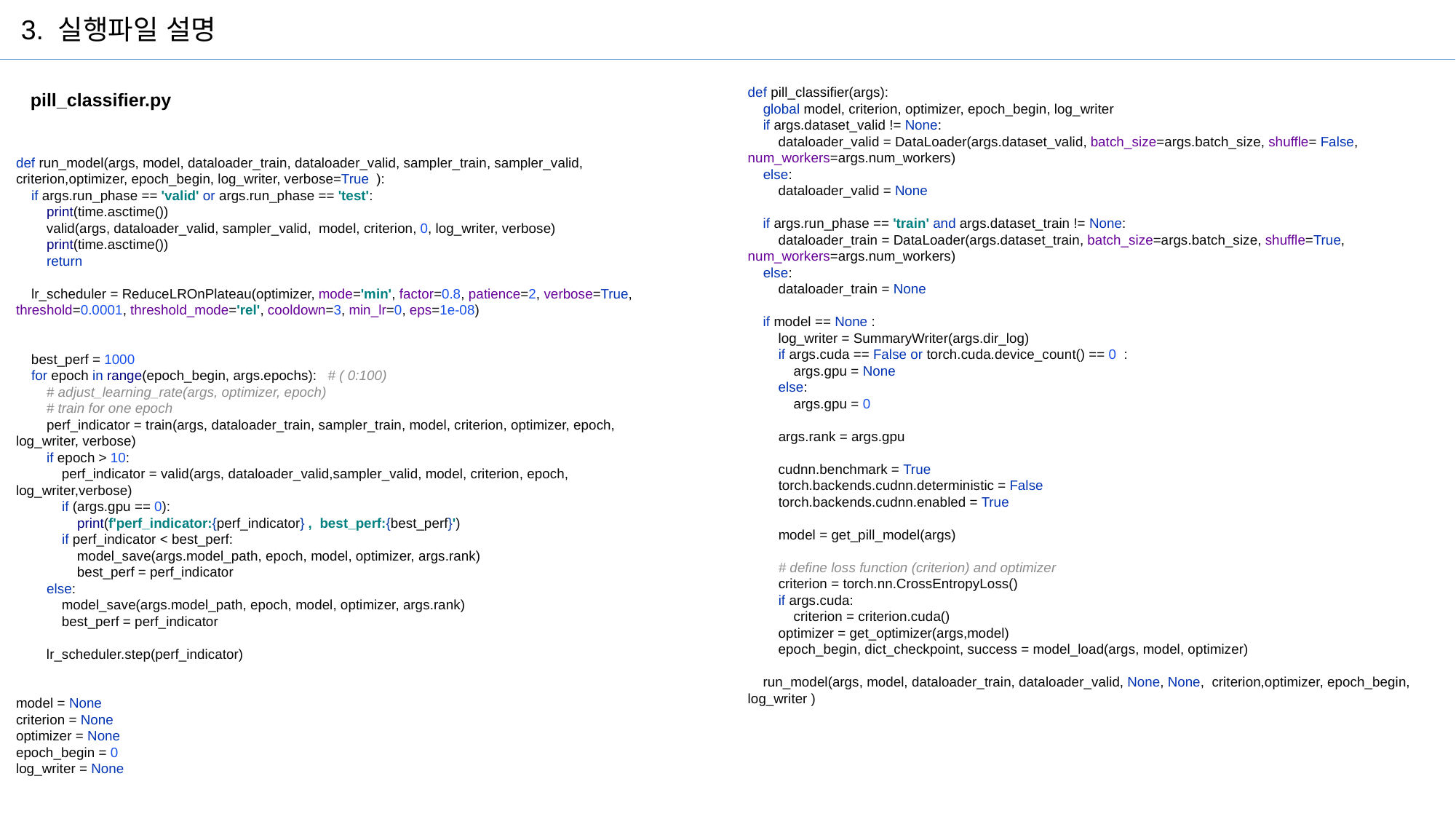

3. 실행파일 설명
def pill_classifier(args):
    global model, criterion, optimizer, epoch_begin, log_writer
    if args.dataset_valid != None:
        dataloader_valid = DataLoader(args.dataset_valid, batch_size=args.batch_size, shuffle= False, num_workers=args.num_workers)
    else:
        dataloader_valid = None
    if args.run_phase == 'train' and args.dataset_train != None:
        dataloader_train = DataLoader(args.dataset_train, batch_size=args.batch_size, shuffle=True, num_workers=args.num_workers)
    else:
        dataloader_train = None
    if model == None :
        log_writer = SummaryWriter(args.dir_log)
        if args.cuda == False or torch.cuda.device_count() == 0  :
            args.gpu = None
        else:
            args.gpu = 0
        args.rank = args.gpu
        cudnn.benchmark = True
        torch.backends.cudnn.deterministic = False
        torch.backends.cudnn.enabled = True
        model = get_pill_model(args)
        # define loss function (criterion) and optimizer
        criterion = torch.nn.CrossEntropyLoss()
        if args.cuda:
            criterion = criterion.cuda()
        optimizer = get_optimizer(args,model)
        epoch_begin, dict_checkpoint, success = model_load(args, model, optimizer)
    run_model(args, model, dataloader_train, dataloader_valid, None, None,  criterion,optimizer, epoch_begin, log_writer )
pill_classifier.py
def run_model(args, model, dataloader_train, dataloader_valid, sampler_train, sampler_valid, criterion,optimizer, epoch_begin, log_writer, verbose=True  ):
    if args.run_phase == 'valid' or args.run_phase == 'test':
        print(time.asctime())
        valid(args, dataloader_valid, sampler_valid,  model, criterion, 0, log_writer, verbose)
        print(time.asctime())
        return
    lr_scheduler = ReduceLROnPlateau(optimizer, mode='min', factor=0.8, patience=2, verbose=True, threshold=0.0001, threshold_mode='rel', cooldown=3, min_lr=0, eps=1e-08)
    best_perf = 1000
    for epoch in range(epoch_begin, args.epochs):   # ( 0:100)
        # adjust_learning_rate(args, optimizer, epoch)
        # train for one epoch
        perf_indicator = train(args, dataloader_train, sampler_train, model, criterion, optimizer, epoch, log_writer, verbose)
        if epoch > 10:
            perf_indicator = valid(args, dataloader_valid,sampler_valid, model, criterion, epoch, log_writer,verbose)
            if (args.gpu == 0):
                print(f'perf_indicator:{perf_indicator} ,  best_perf:{best_perf}')
            if perf_indicator < best_perf:
                model_save(args.model_path, epoch, model, optimizer, args.rank)
                best_perf = perf_indicator
        else:
            model_save(args.model_path, epoch, model, optimizer, args.rank)
            best_perf = perf_indicator
        lr_scheduler.step(perf_indicator)
model = None
criterion = None
optimizer = None
epoch_begin = 0
log_writer = None